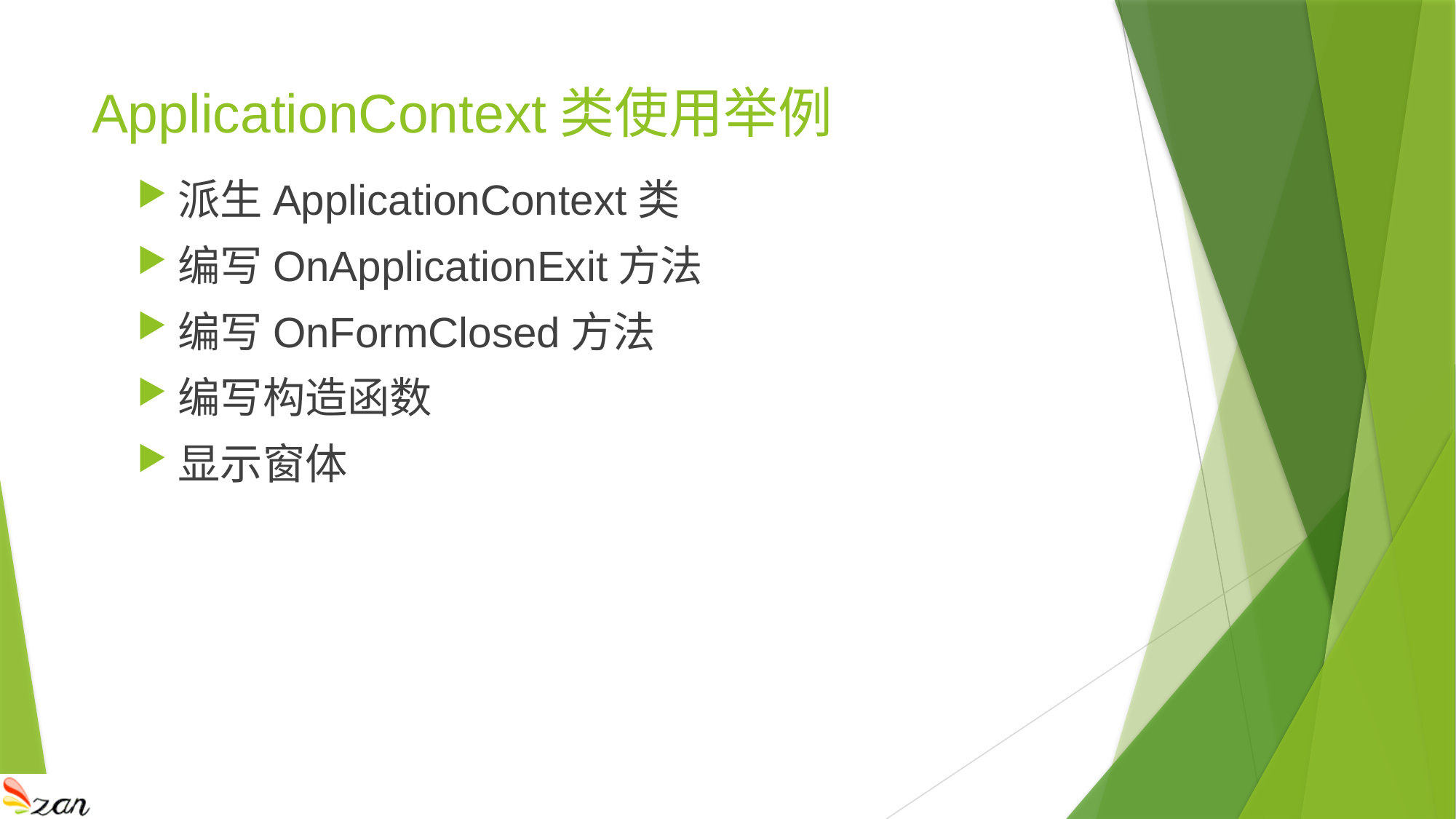

# ApplicationContext类使用举例
派生ApplicationContext类
编写OnApplicationExit方法
编写OnFormClosed方法
编写构造函数
显示窗体